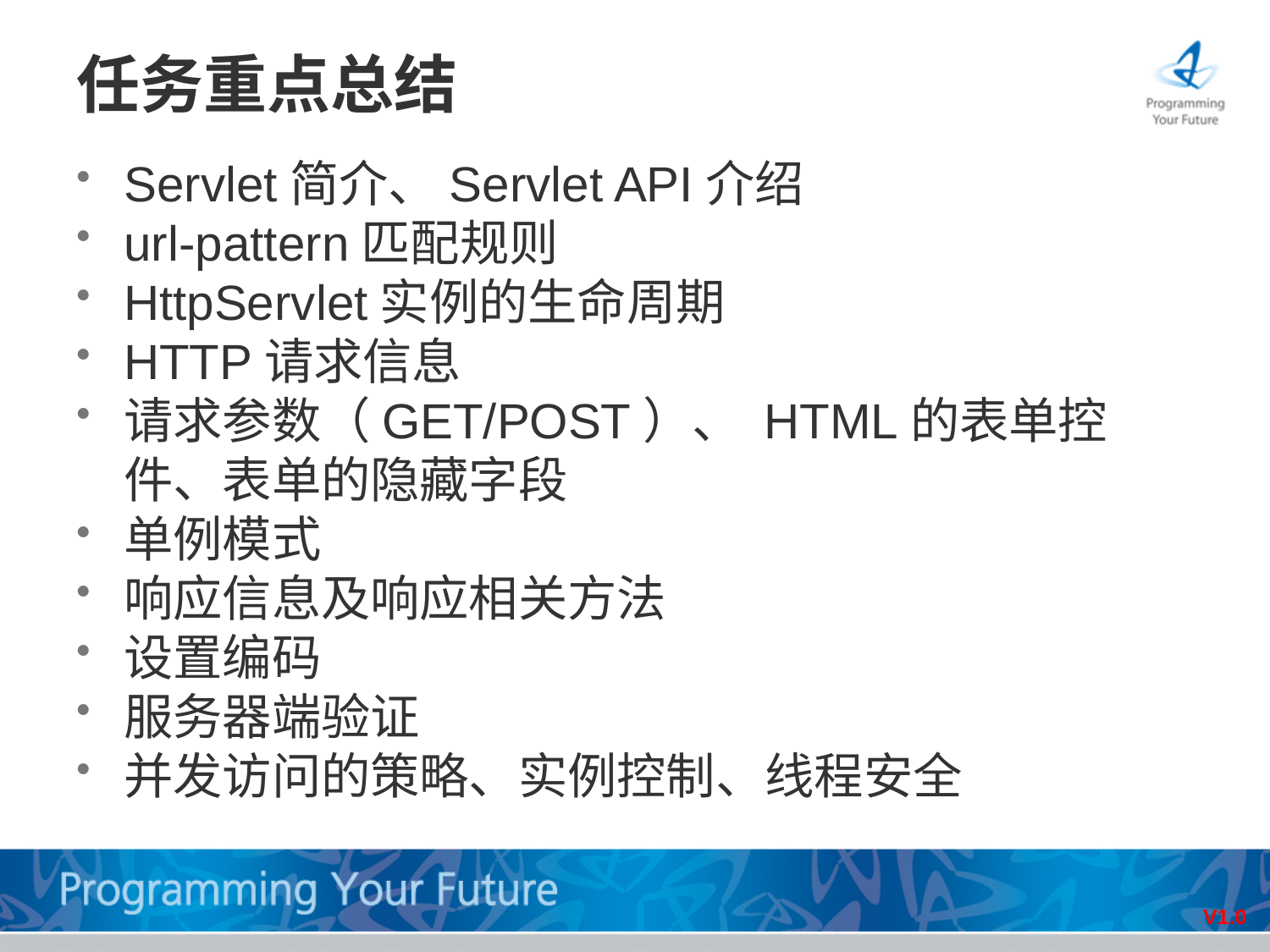

# 任务重点总结
Servlet简介、Servlet API介绍
url-pattern匹配规则
HttpServlet实例的生命周期
HTTP请求信息
请求参数（GET/POST）、 HTML的表单控件、表单的隐藏字段
单例模式
响应信息及响应相关方法
设置编码
服务器端验证
并发访问的策略、实例控制、线程安全